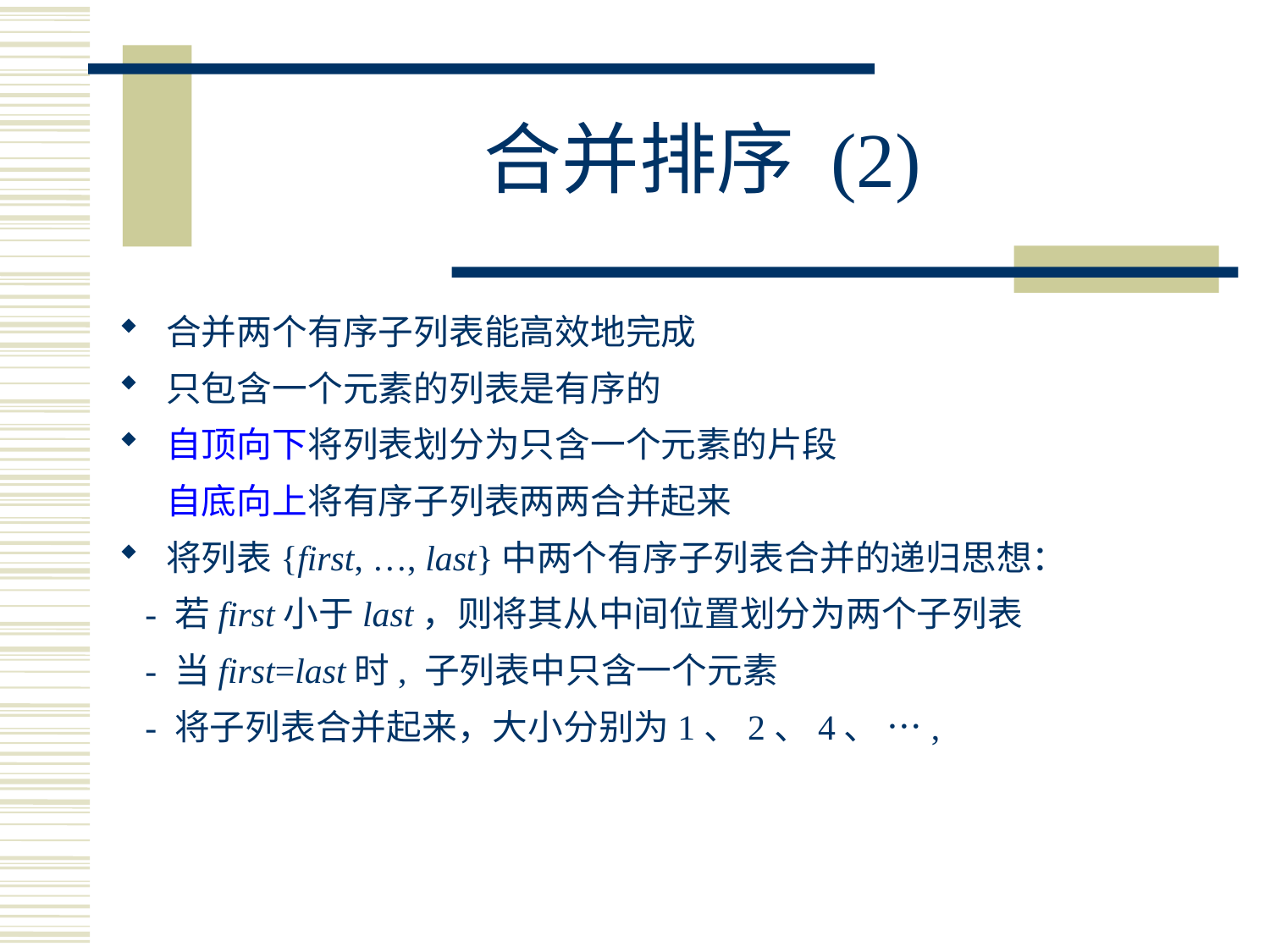

# 合并排序 (2)
合并两个有序子列表能高效地完成
只包含一个元素的列表是有序的
自顶向下将列表划分为只含一个元素的片段
     自底向上将有序子列表两两合并起来
将列表{first, …, last}中两个有序子列表合并的递归思想：
   - 若first小于last，则将其从中间位置划分为两个子列表
   - 当first=last时, 子列表中只含一个元素
   - 将子列表合并起来，大小分别为1、2、4、 …,